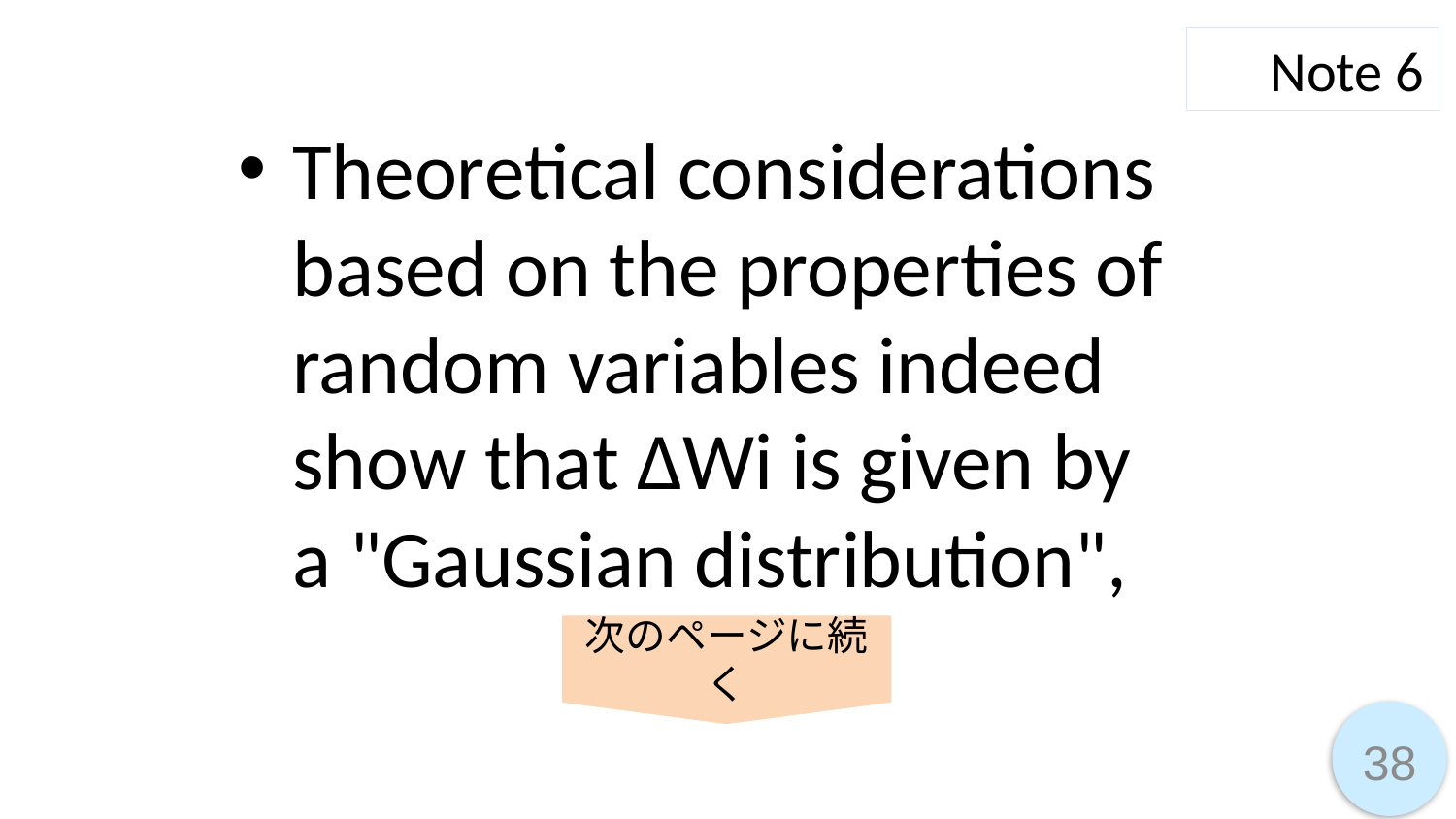

Note 6
Theoretical considerations based on the properties of random variables indeed show that ΔWi is given by
a "Gaussian distribution",
次のページに続く
38